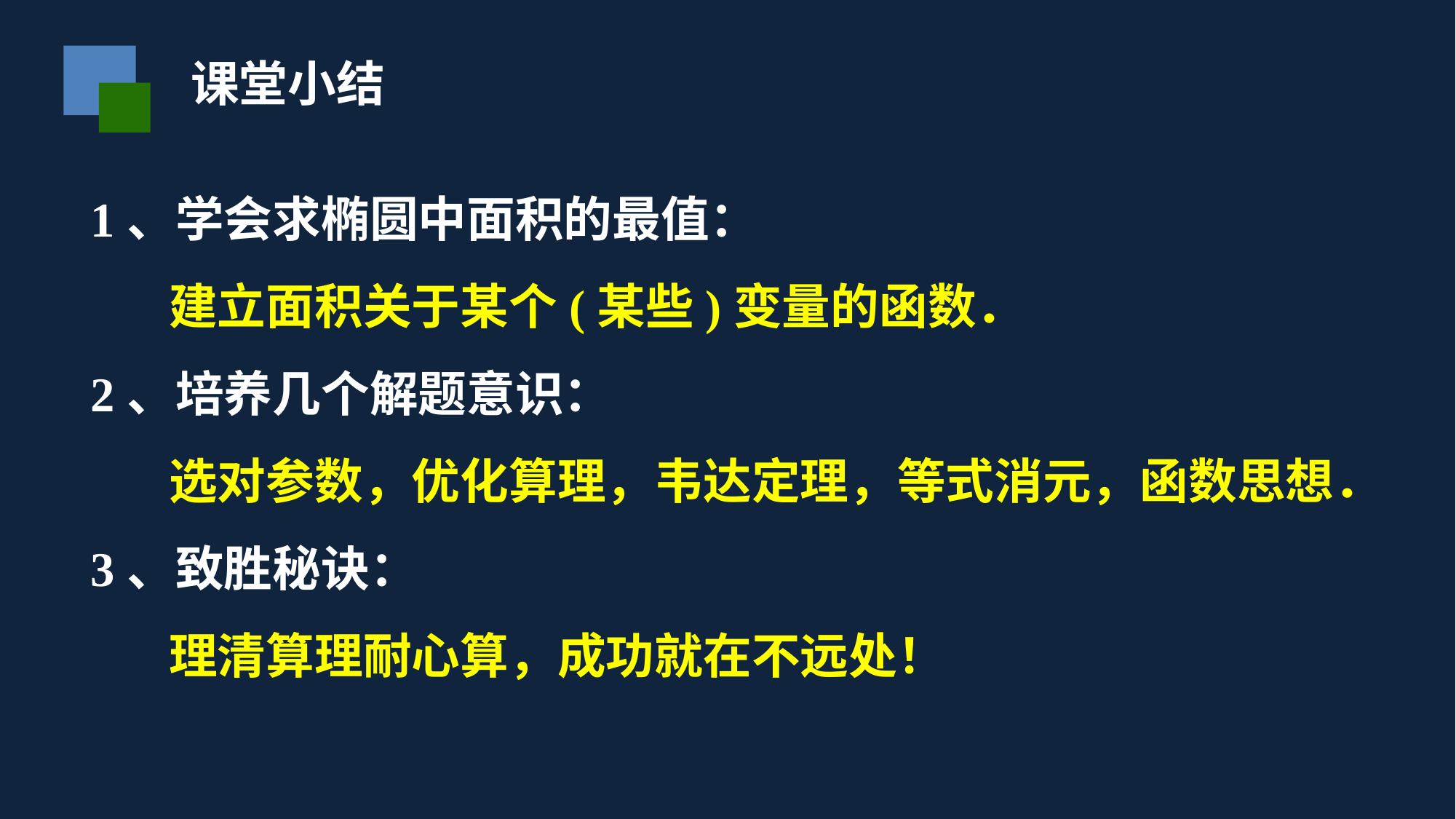

课堂小结
1、学会求椭圆中面积的最值：
      建立面积关于某个(某些)变量的函数．
2、培养几个解题意识：
      选对参数，优化算理，韦达定理，等式消元，函数思想．
3、致胜秘诀：
      理清算理耐心算，成功就在不远处！